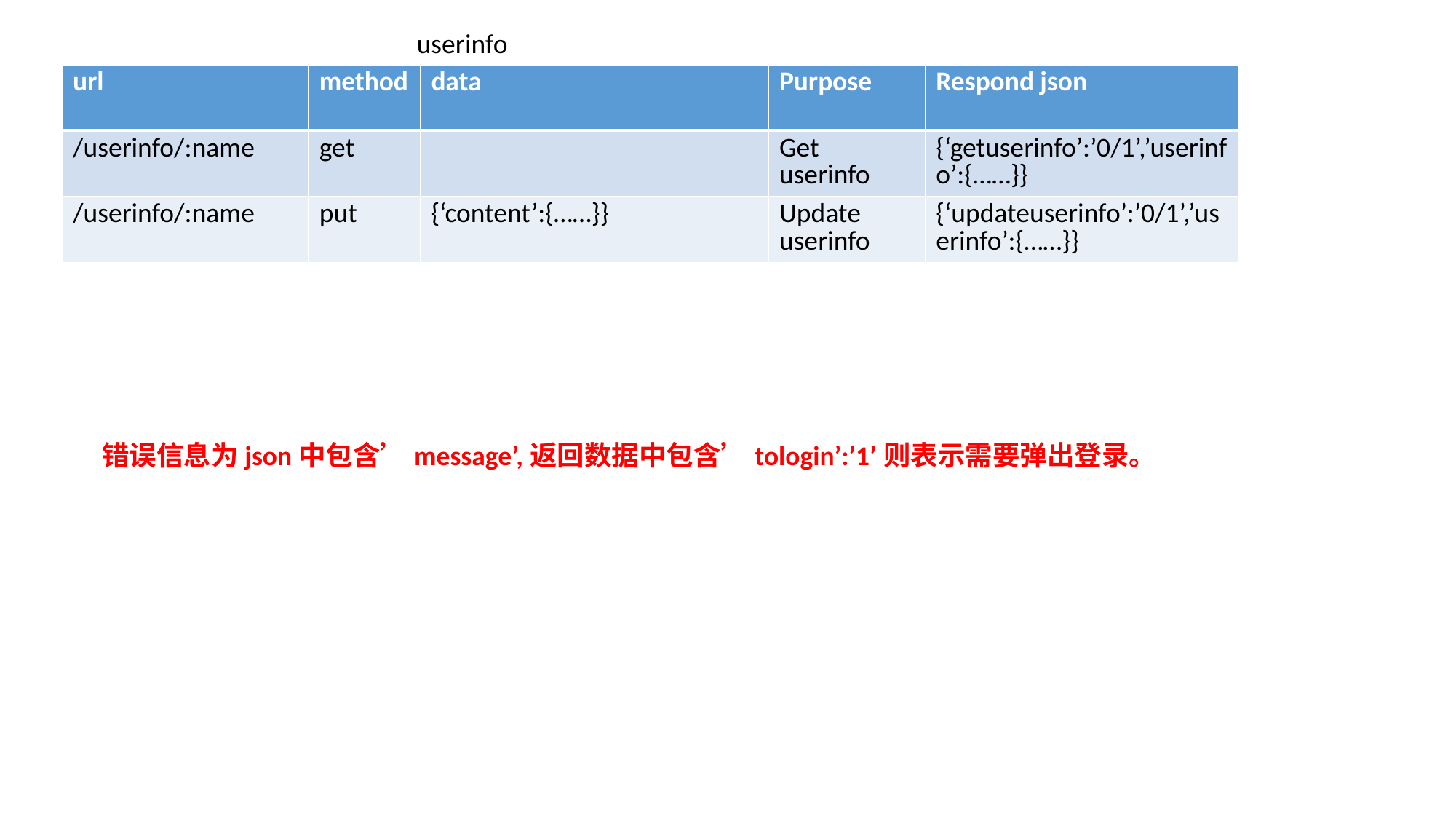

userinfo
| url | method | data | Purpose | Respond json |
| --- | --- | --- | --- | --- |
| /userinfo/:name | get |  | Get userinfo | {‘getuserinfo’:’0/1’,’userinfo’:{……}} |
| /userinfo/:name | put | {‘content’:{……}} | Update userinfo | {‘updateuserinfo’:’0/1’,’userinfo’:{……}} |
错误信息为json中包含’message’,返回数据中包含’tologin’:’1’则表示需要弹出登录。